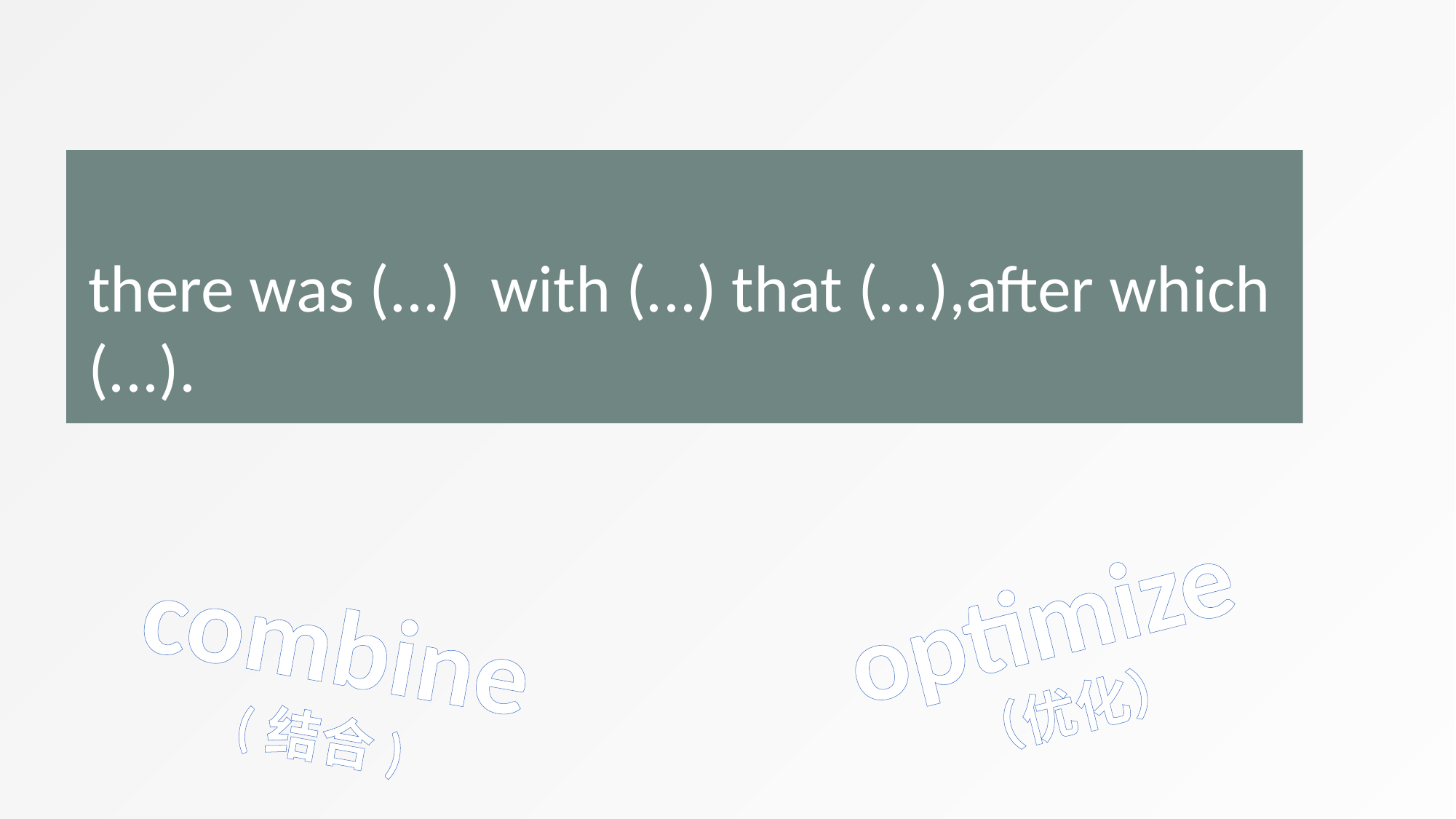

There was (something) on (something). And it (...) ,then (...)
there was (...)  with (...) that (...),after which (...).
optimize
（优化）
combine
(结合)